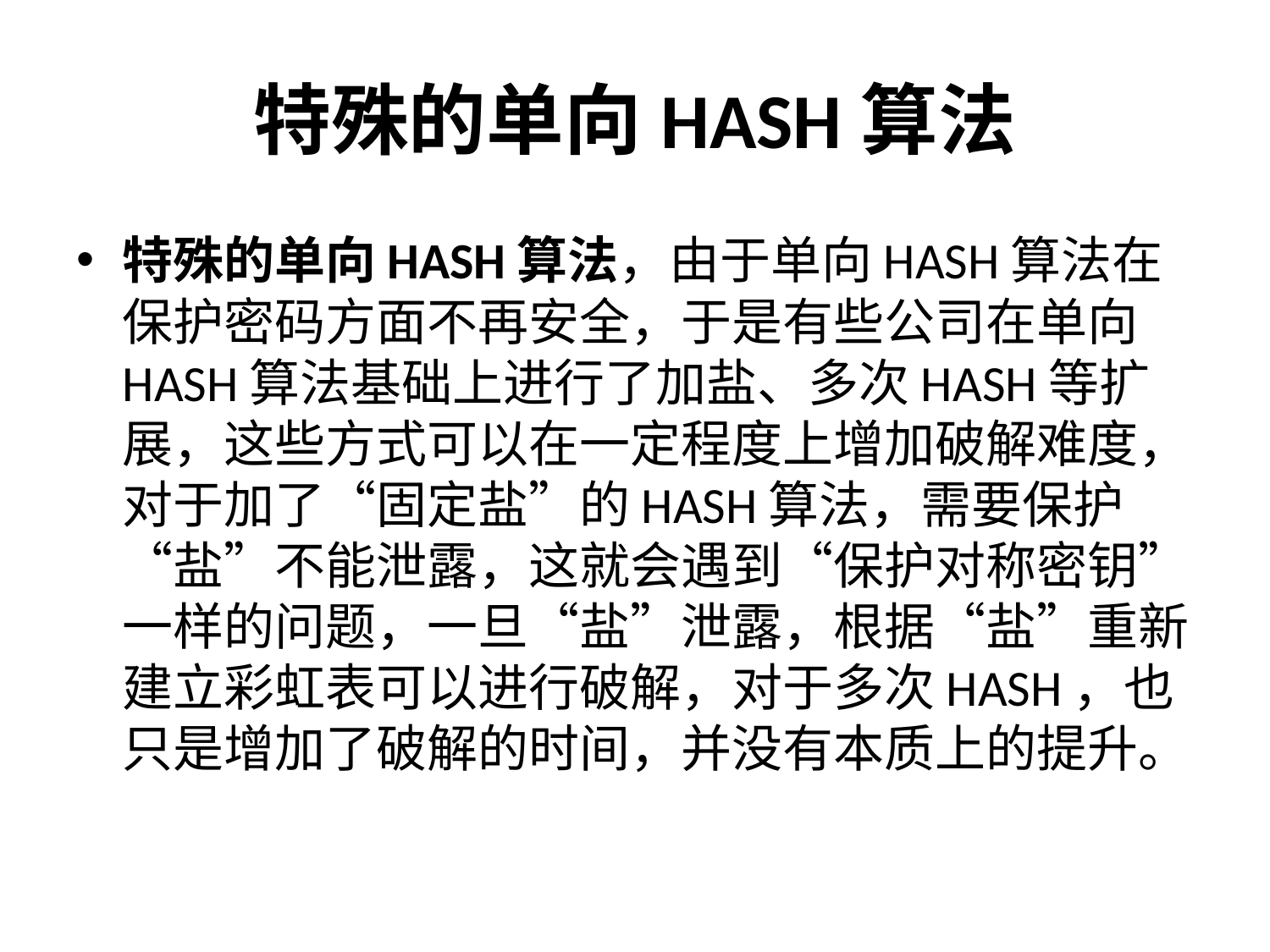

# 特殊的单向HASH算法
特殊的单向HASH算法，由于单向HASH算法在保护密码方面不再安全，于是有些公司在单向HASH算法基础上进行了加盐、多次HASH等扩展，这些方式可以在一定程度上增加破解难度，对于加了“固定盐”的HASH算法，需要保护“盐”不能泄露，这就会遇到“保护对称密钥”一样的问题，一旦“盐”泄露，根据“盐”重新建立彩虹表可以进行破解，对于多次HASH，也只是增加了破解的时间，并没有本质上的提升。